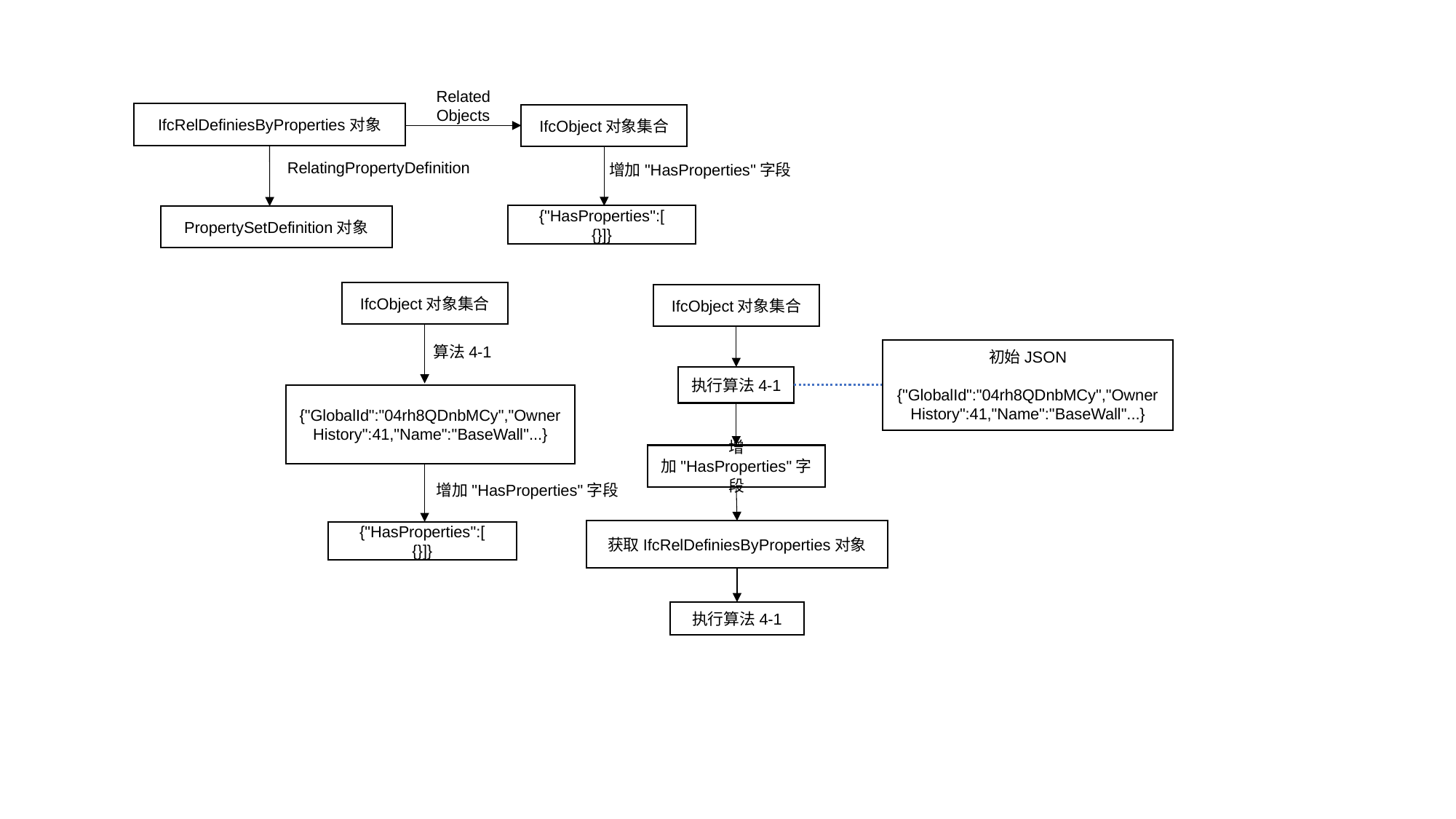

Related
Objects
IfcRelDefiniesByProperties对象
IfcObject对象集合
RelatingPropertyDefinition
增加"HasProperties"字段
{"HasProperties":[
{}]}
PropertySetDefinition对象
IfcObject对象集合
IfcObject对象集合
算法4-1
初始JSON

{"GlobalId":"04rh8QDnbMCy","OwnerHistory":41,"Name":"BaseWall"...}
执行算法4-1
{"GlobalId":"04rh8QDnbMCy","OwnerHistory":41,"Name":"BaseWall"...}
增加"HasProperties"字段
增加"HasProperties"字段
获取IfcRelDefiniesByProperties对象
{"HasProperties":[
{}]}
执行算法4-1